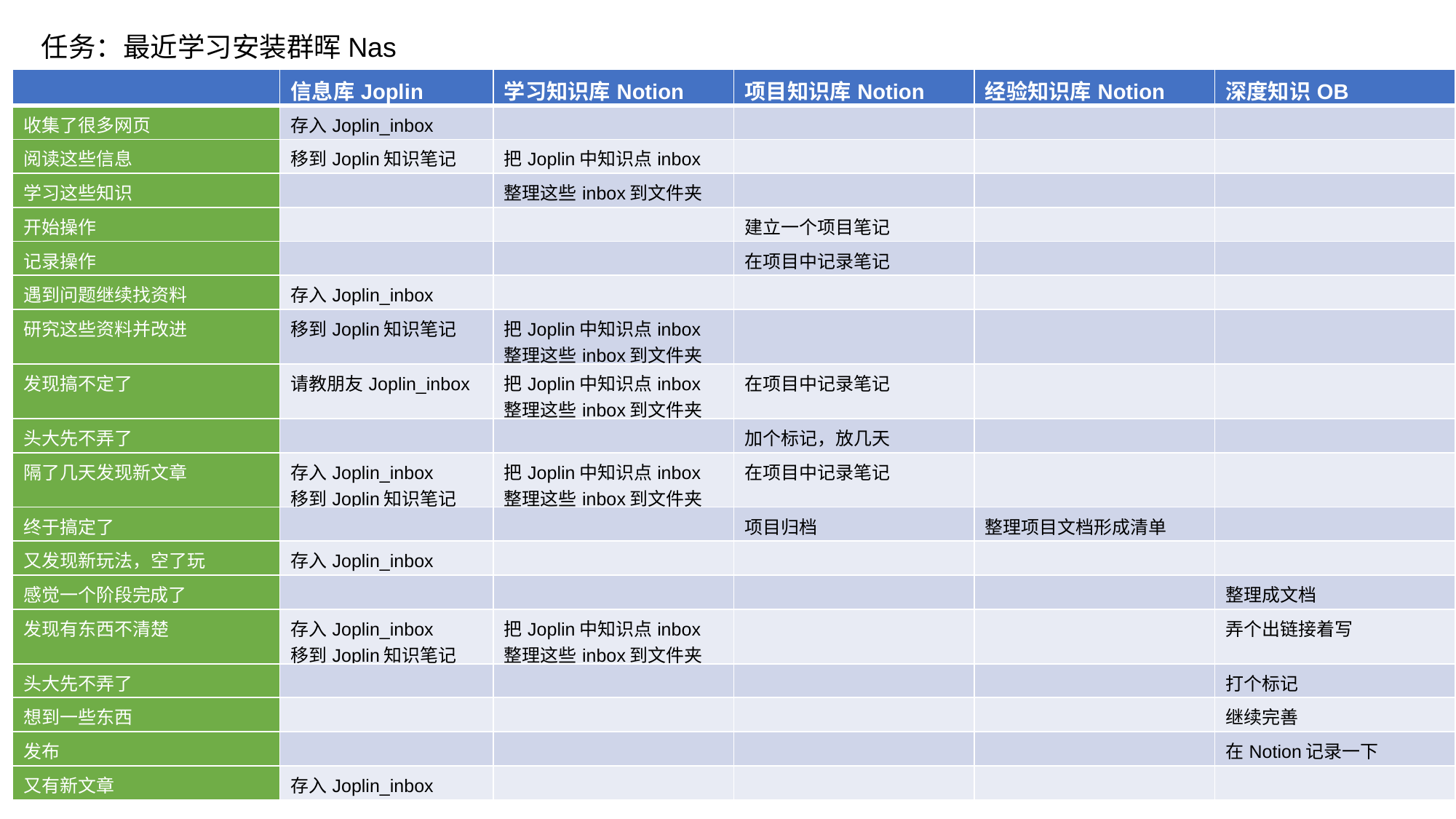

任务：最近学习安装群晖Nas
|  | 信息库Joplin | 学习知识库Notion | 项目知识库Notion | 经验知识库Notion | 深度知识OB |
| --- | --- | --- | --- | --- | --- |
| 收集了很多网页 | 存入Joplin\_inbox |  |  |  |  |
| 阅读这些信息 | 移到Joplin知识笔记 | 把Joplin中知识点inbox |  |  |  |
| 学习这些知识 |  | 整理这些inbox到文件夹 |  |  |  |
| 开始操作 |  |  | 建立一个项目笔记 |  |  |
| 记录操作 |  |  | 在项目中记录笔记 |  |  |
| 遇到问题继续找资料 | 存入Joplin\_inbox |  |  |  |  |
| 研究这些资料并改进 | 移到Joplin知识笔记 | 把Joplin中知识点inbox 整理这些inbox到文件夹 |  |  |  |
| 发现搞不定了 | 请教朋友Joplin\_inbox | 把Joplin中知识点inbox 整理这些inbox到文件夹 | 在项目中记录笔记 |  |  |
| 头大先不弄了 |  |  | 加个标记，放几天 |  |  |
| 隔了几天发现新文章 | 存入Joplin\_inbox 移到Joplin知识笔记 | 把Joplin中知识点inbox 整理这些inbox到文件夹 | 在项目中记录笔记 |  |  |
| 终于搞定了 |  |  | 项目归档 | 整理项目文档形成清单 |  |
| 又发现新玩法，空了玩 | 存入Joplin\_inbox |  |  |  |  |
| 感觉一个阶段完成了 |  |  |  |  | 整理成文档 |
| 发现有东西不清楚 | 存入Joplin\_inbox 移到Joplin知识笔记 | 把Joplin中知识点inbox 整理这些inbox到文件夹 |  |  | 弄个出链接着写 |
| 头大先不弄了 |  |  |  |  | 打个标记 |
| 想到一些东西 |  |  |  |  | 继续完善 |
| 发布 |  |  |  |  | 在Notion记录一下 |
| 又有新文章 | 存入Joplin\_inbox |  |  |  |  |